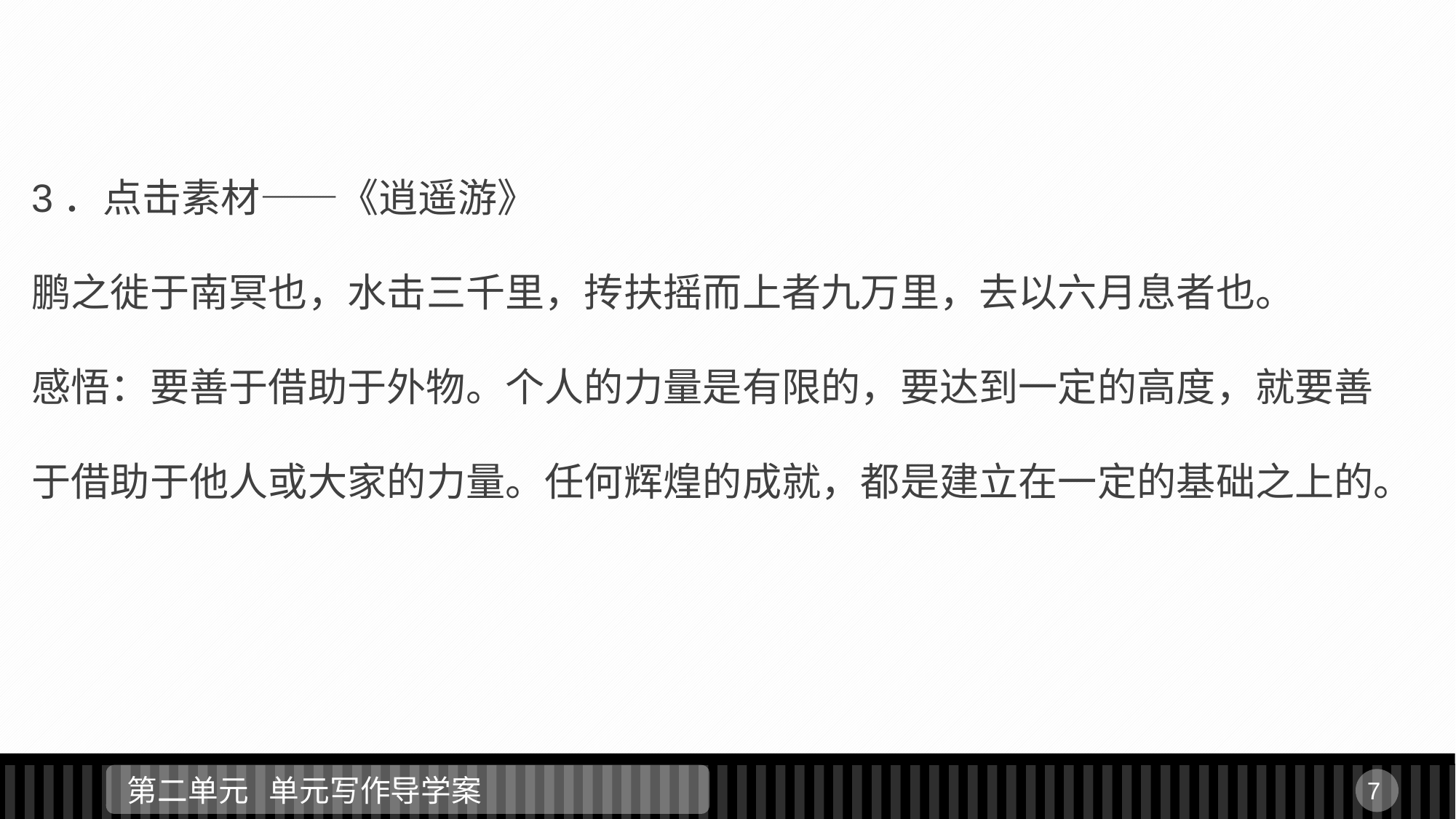

3．点击素材——《逍遥游》
鹏之徙于南冥也，水击三千里，抟扶摇而上者九万里，去以六月息者也。
感悟：要善于借助于外物。个人的力量是有限的，要达到一定的高度，就要善于借助于他人或大家的力量。任何辉煌的成就，都是建立在一定的基础之上的。